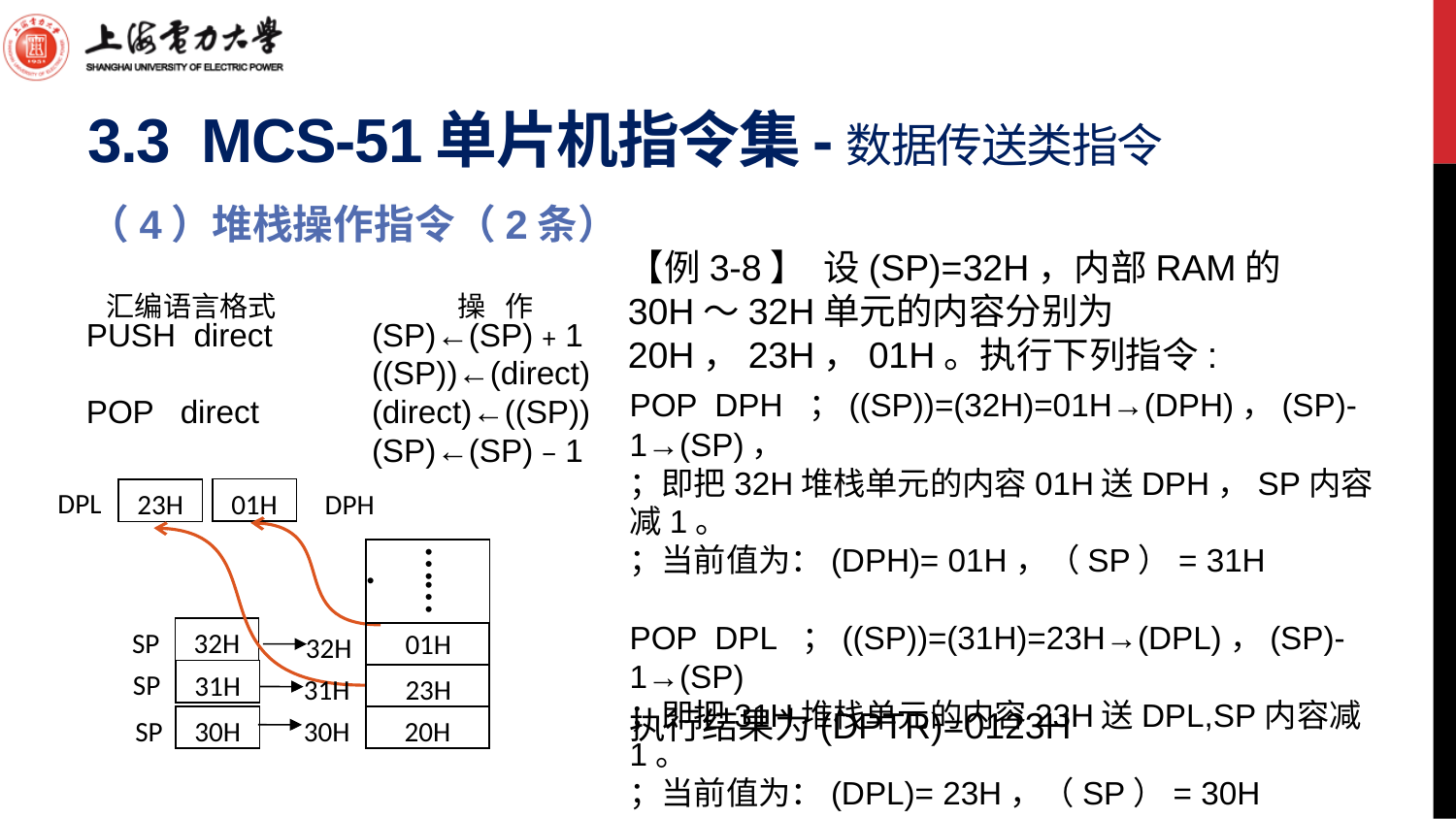

# 3.3  MCS-51单片机指令集-数据传送类指令
（4）堆栈操作指令（2条）

【例3-8】  设(SP)=32H，内部RAM的30H～32H单元的内容分别为20H，23H，01H。执行下列指令:
| 汇编语言格式 | 操 作 |
| --- | --- |
| PUSH direct | (SP)←(SP)﹢1 |
|  | ((SP))←(direct) |
| POP direct | (direct)←((SP)) |
|  | (SP)←(SP)﹣1 |
POP  DPH  ；((SP))=(32H)=01H→(DPH)，(SP)-1→(SP)，
；即把32H堆栈单元的内容01H送DPH，SP内容减1。
；当前值为：(DPH)= 01H，（SP）= 31H

POP  DPL  ；((SP))=(31H)=23H→(DPL)，(SP)-1→(SP)
；即把31H堆栈单元的内容23H送DPL,SP内容减1。
；当前值为：(DPL)= 23H，（SP）= 30H

DPL
01H
23H
DPH
…….
01H
32H

31H

23H
30H
20H
SP
32H

SP
31H

执行结果为(DPTR)=0123H
SP
30H